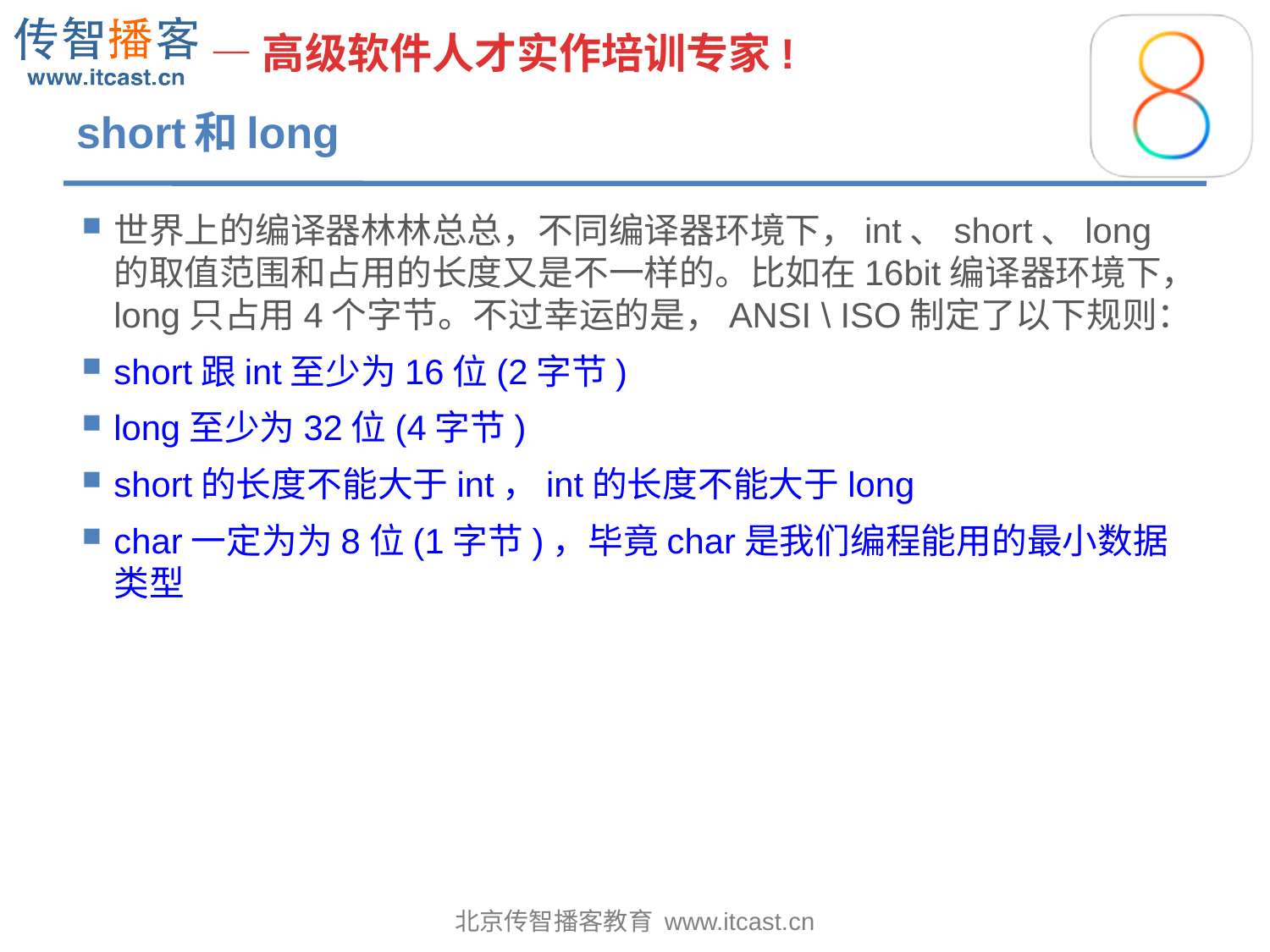

# short和long
世界上的编译器林林总总，不同编译器环境下，int、short、long的取值范围和占用的长度又是不一样的。比如在16bit编译器环境下，long只占用4个字节。不过幸运的是，ANSI \ ISO制定了以下规则：
short跟int至少为16位(2字节)
long至少为32位(4字节)
short的长度不能大于int，int的长度不能大于long
char一定为为8位(1字节)，毕竟char是我们编程能用的最小数据类型